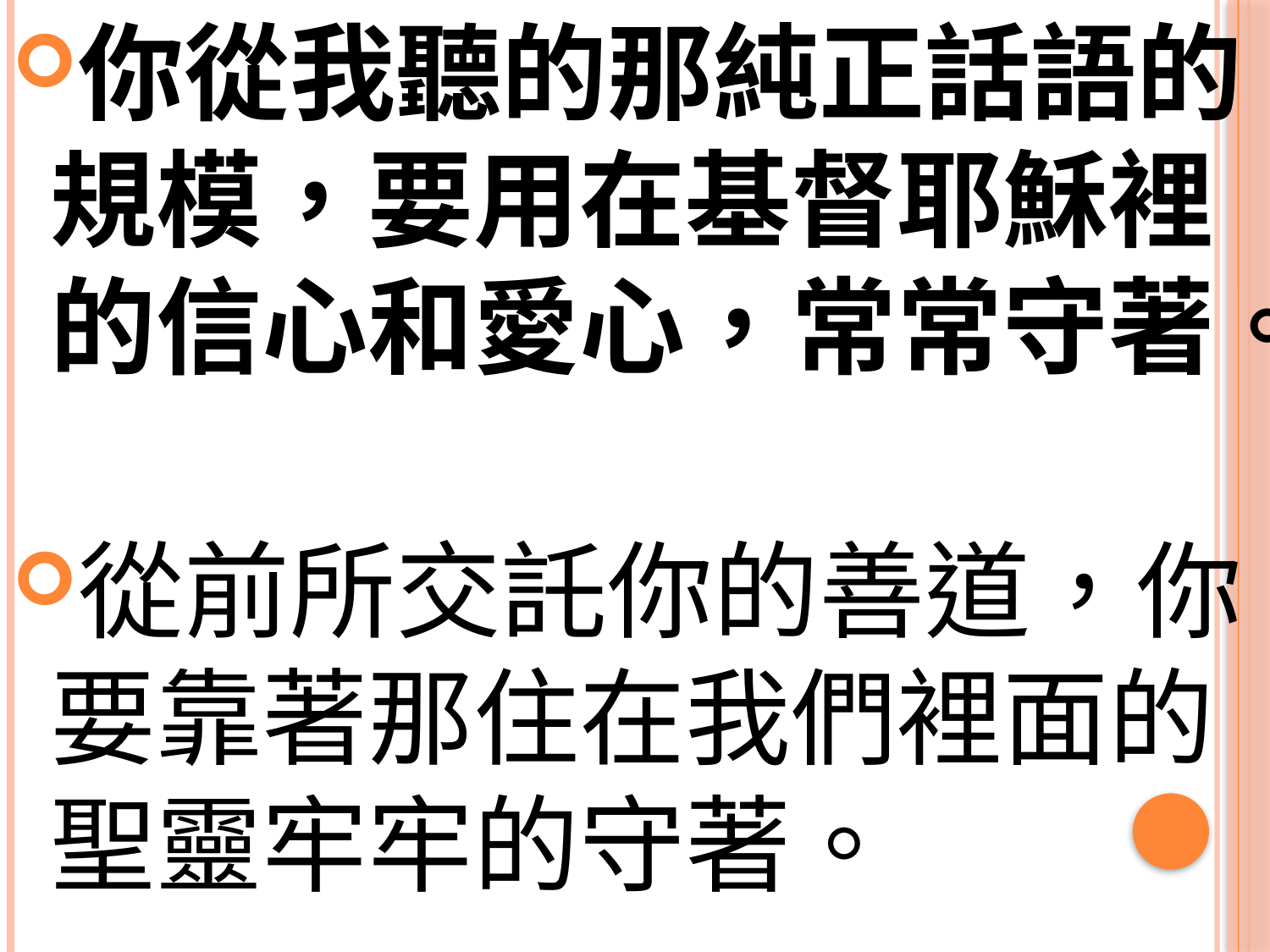

你從我聽的那純正話語的規模，要用在基督耶穌裡的信心和愛心，常常守著。
從前所交託你的善道，你要靠著那住在我們裡面的聖靈牢牢的守著。